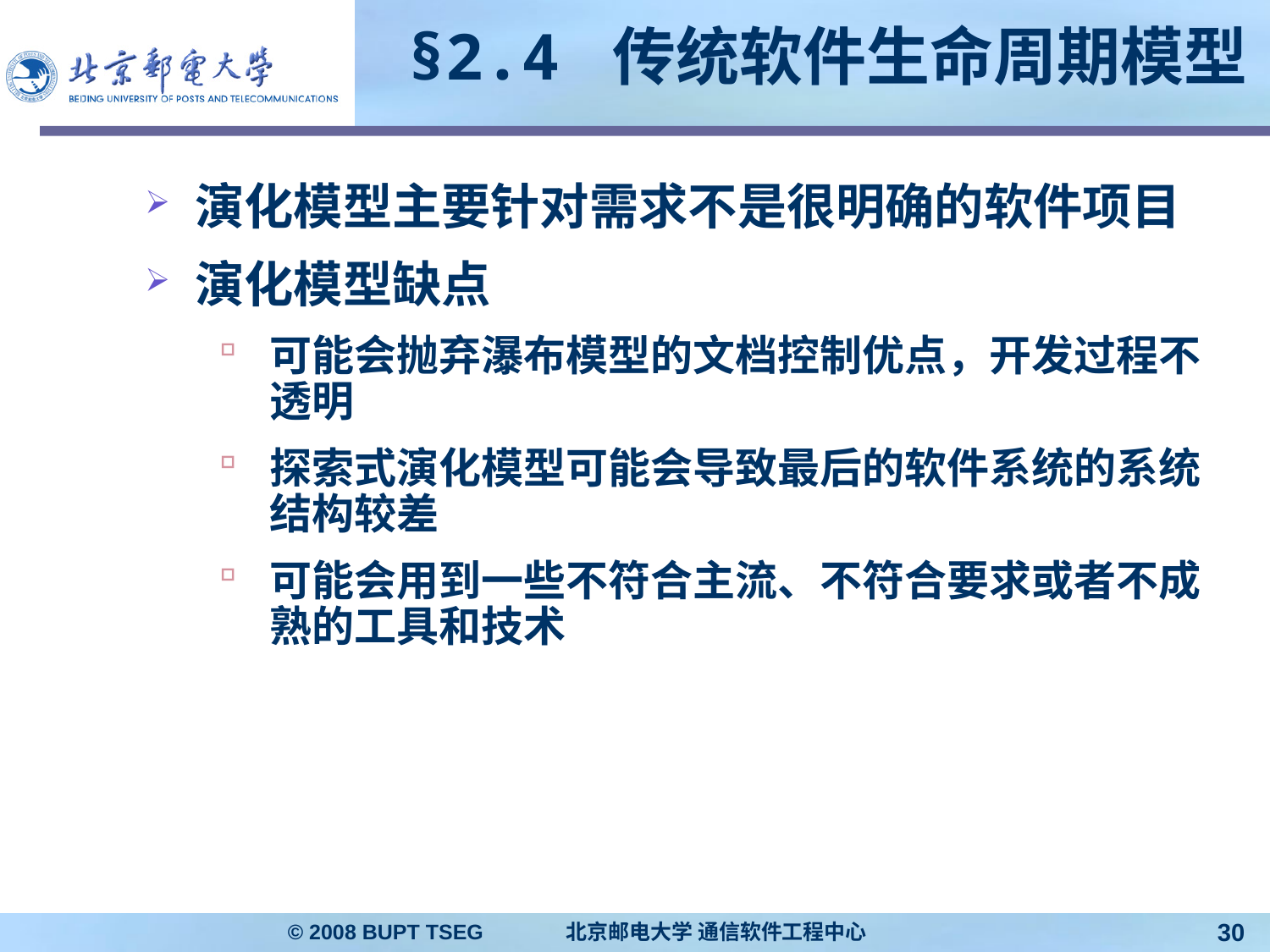

# §2.4 传统软件生命周期模型
演化模型主要针对需求不是很明确的软件项目
演化模型缺点
可能会抛弃瀑布模型的文档控制优点，开发过程不透明
探索式演化模型可能会导致最后的软件系统的系统结构较差
可能会用到一些不符合主流、不符合要求或者不成熟的工具和技术
© 2008 BUPT TSEG             北京邮电大学 通信软件工程中心